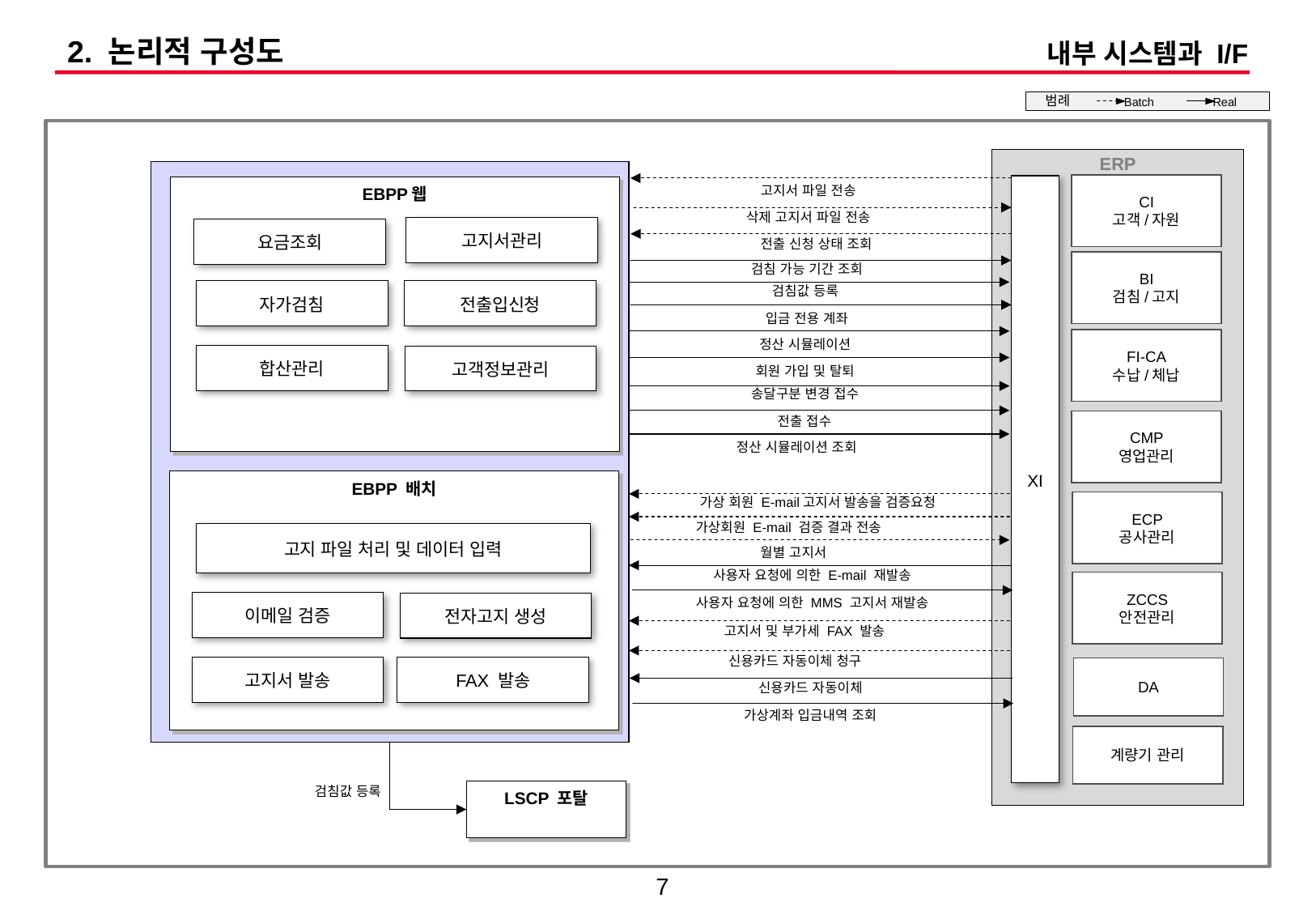

# 2. 논리적 구성도
내부 시스템과 I/F
범례
Batch
Real

ERP
CI
고객/자원
XI
BI
검침/고지
FI-CA
수납/체납
CMP
영업관리
ECP
공사관리
ZCCS
안전관리
계량기 관리

EBPP웹
고지서 파일 전송
삭제 고지서 파일 전송
고지서관리
요금조회
전출 신청 상태 조회
검침 가능 기간 조회
자가검침
전출입신청
검침값 등록
입금 전용 계좌

정산 시뮬레이션
합산관리
고객정보관리
회원 가입 및 탈퇴
송달구분 변경 접수
전출 접수
정산 시뮬레이션 조회
EBPP 배치
가상 회원 E-mail고지서 발송을 검증요청
가상회원 E-mail 검증 결과 전송
고지 파일 처리 및 데이터 입력
월별 고지서
사용자 요청에 의한 E-mail 재발송
이메일 검증
전자고지 생성
사용자 요청에 의한 MMS 고지서 재발송
고지서 및 부가세 FAX 발송
신용카드 자동이체 청구
고지서 발송
FAX 발송
DA
신용카드 자동이체
가상계좌 입금내역 조회
LSCP 포탈
검침값 등록